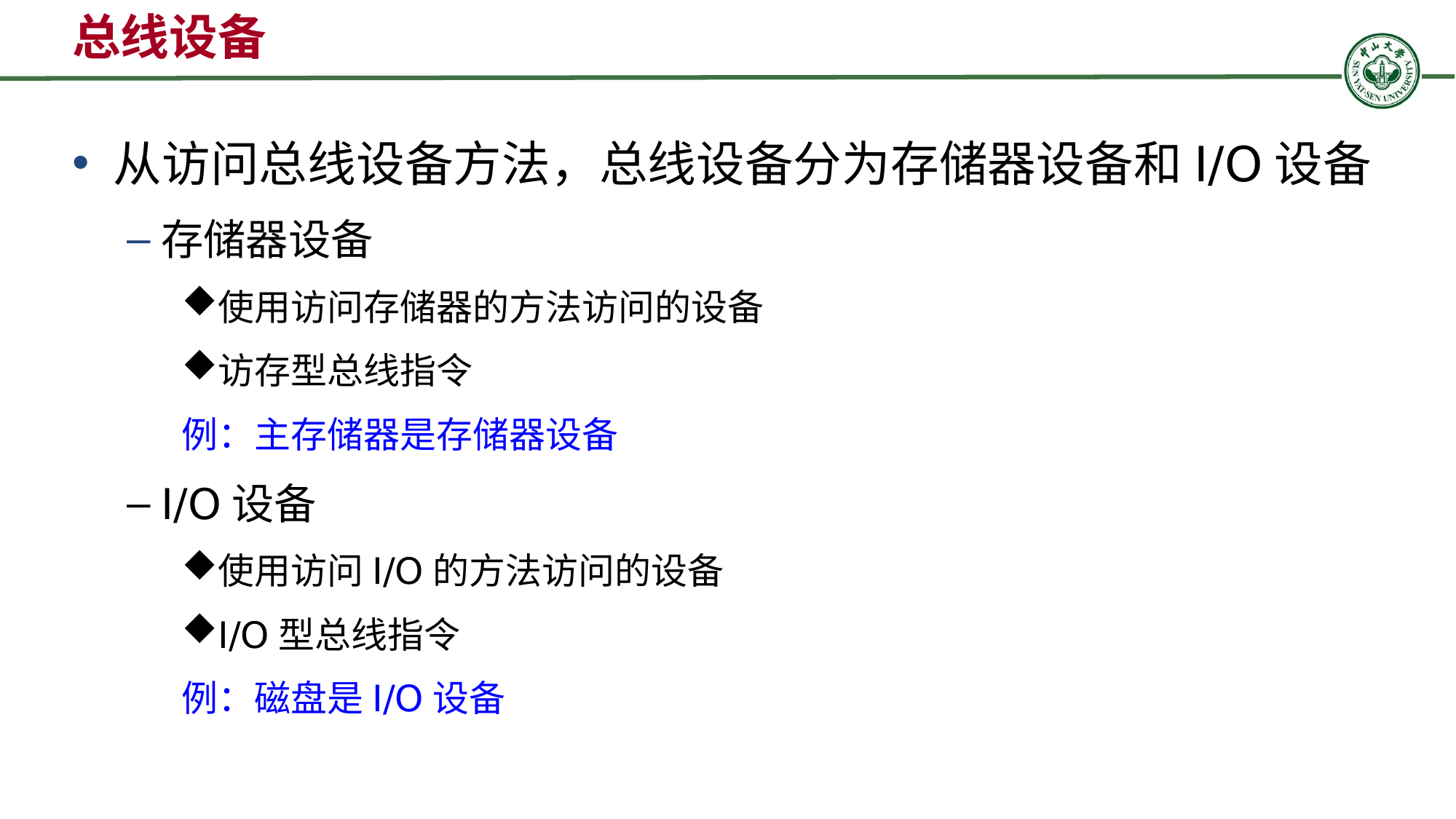

总线设备
从访问总线设备方法，总线设备分为存储器设备和I/O设备
存储器设备
使用访问存储器的方法访问的设备
访存型总线指令
例：主存储器是存储器设备
I/O设备
使用访问I/O的方法访问的设备
I/O型总线指令
例：磁盘是I/O设备